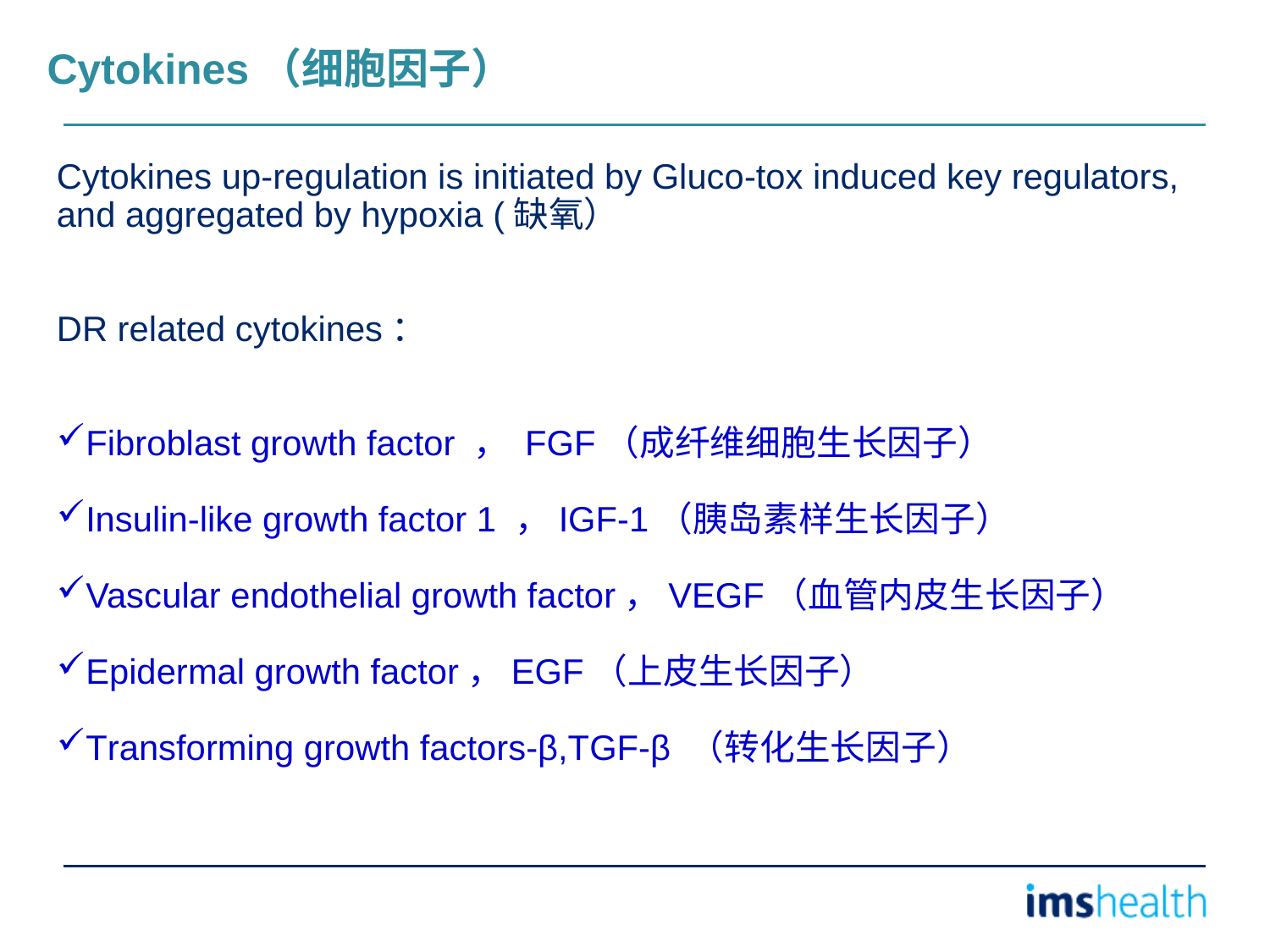

Cytokines（细胞因子）
Cytokines up-regulation is initiated by Gluco-tox induced key regulators, and aggregated by hypoxia (缺氧）

DR related cytokines：

Fibroblast growth factor ， FGF（成纤维细胞生长因子）

Insulin-like growth factor 1 ，IGF-1（胰岛素样生长因子）

Vascular endothelial growth factor，VEGF（血管内皮生长因子）

Epidermal growth factor，EGF（上皮生长因子）

Transforming growth factors-β,TGF-β （转化生长因子）